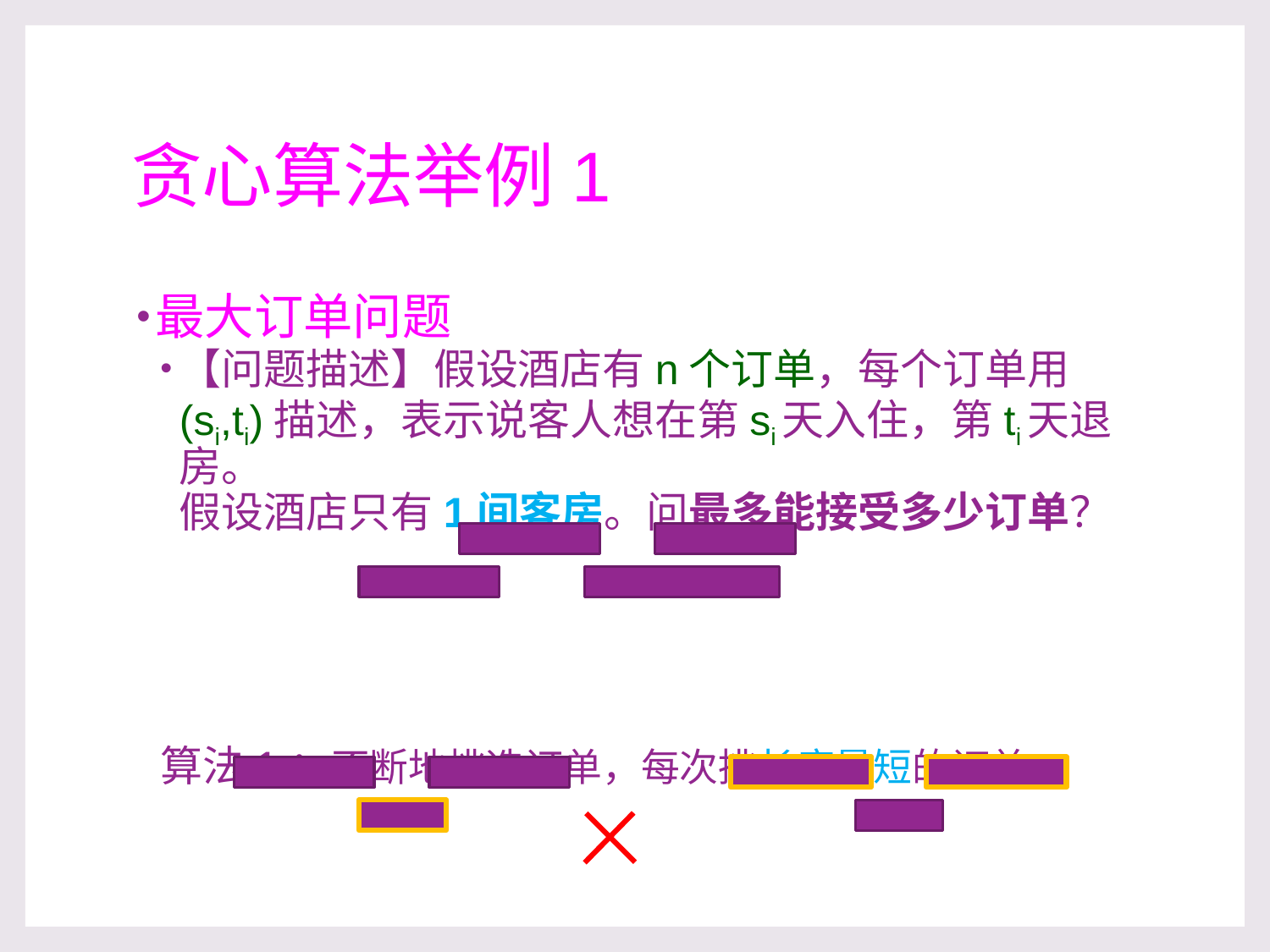

# 贪心算法举例1
最大订单问题
【问题描述】假设酒店有n个订单，每个订单用(si,ti)描述，表示说客人想在第si天入住，第ti天退房。
假设酒店只有1间客房。问最多能接受多少订单？

算法1：不断地挑选订单，每次挑长度最短的订单。